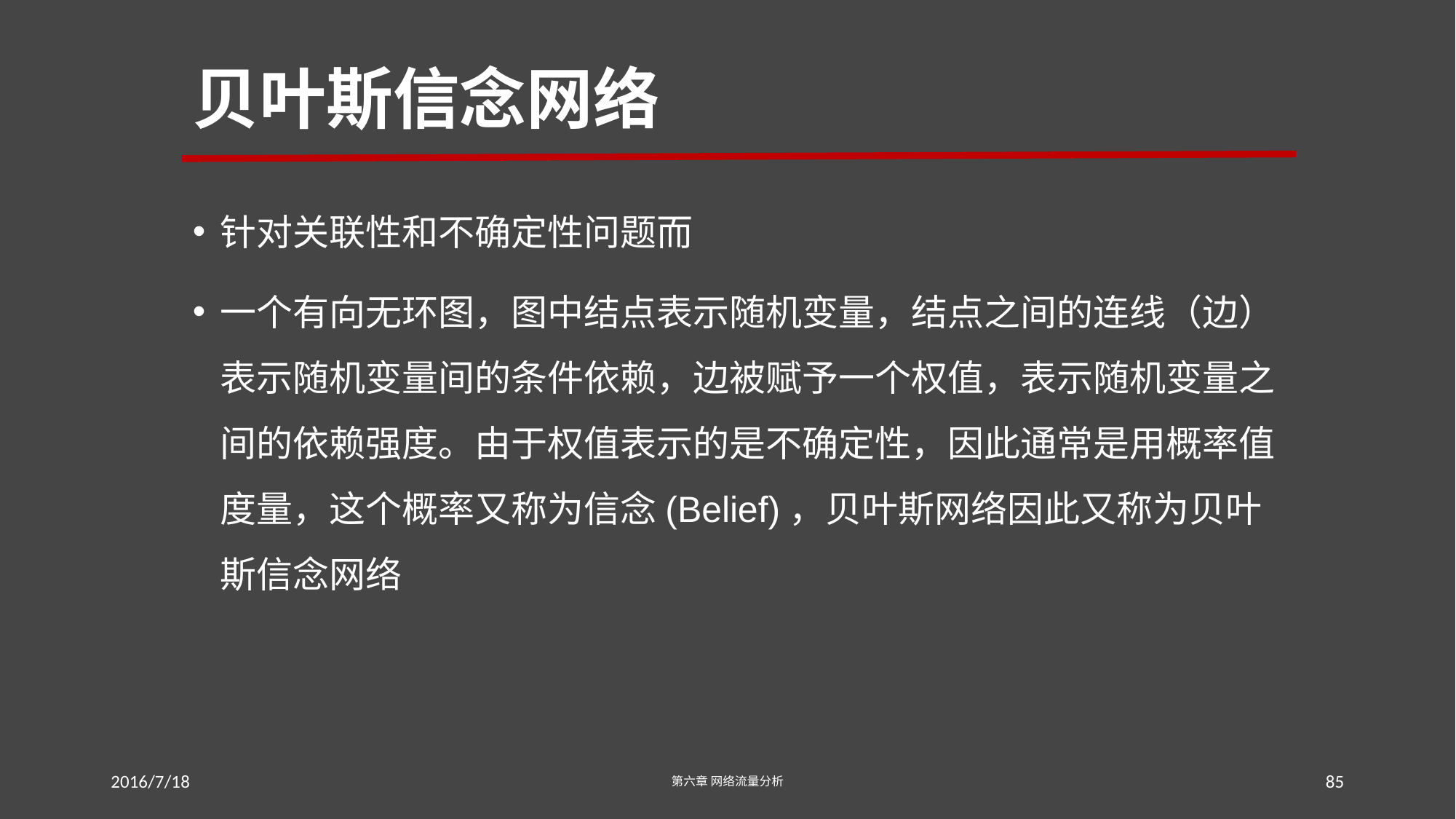

# 贝叶斯信念网络
针对关联性和不确定性问题而
一个有向无环图，图中结点表示随机变量，结点之间的连线（边）表示随机变量间的条件依赖，边被赋予一个权值，表示随机变量之间的依赖强度。由于权值表示的是不确定性，因此通常是用概率值度量，这个概率又称为信念(Belief)，贝叶斯网络因此又称为贝叶斯信念网络
2016/7/18
第六章 网络流量分析
85